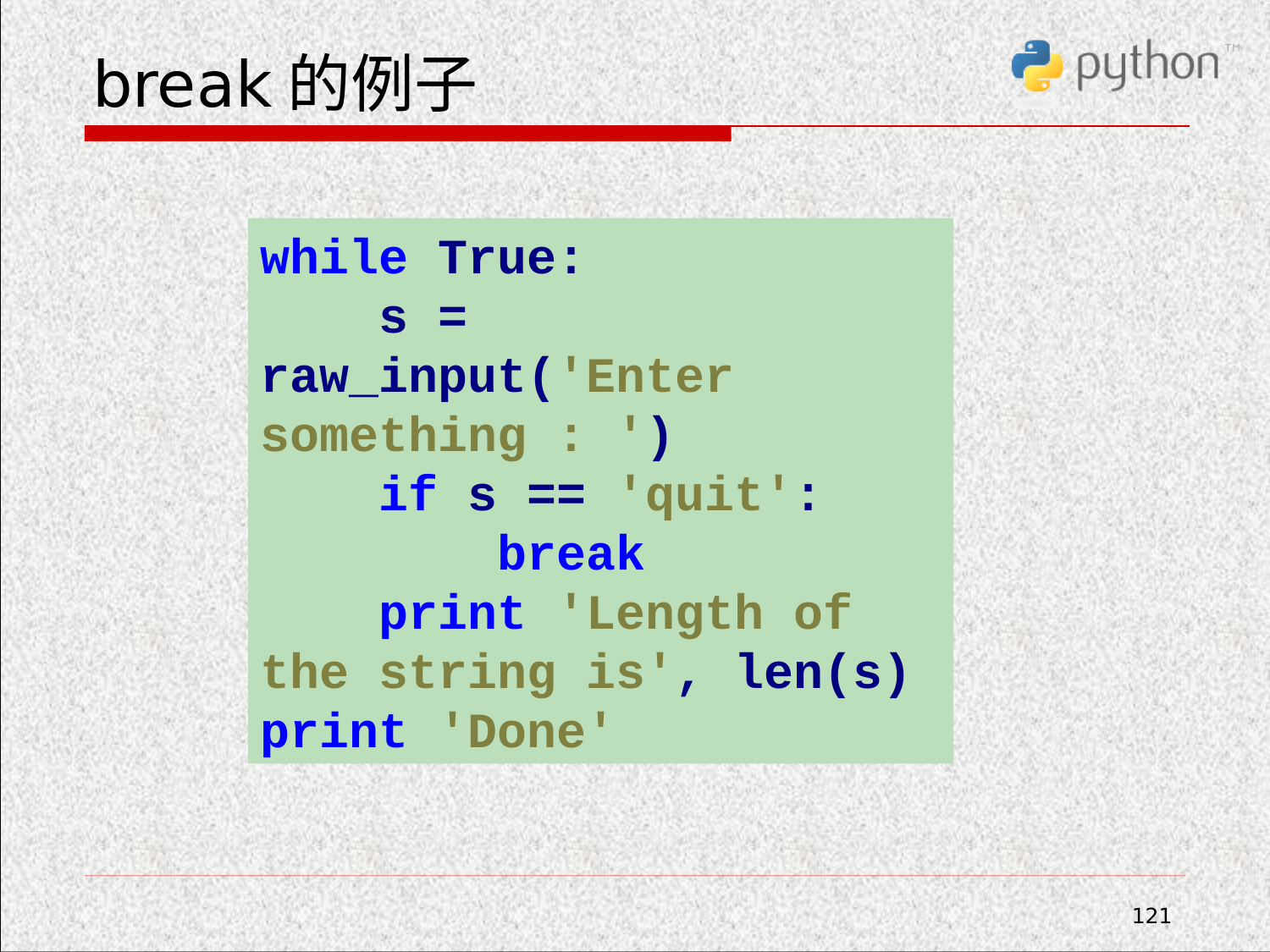

# break的例子
while True:
    s = raw_input('Enter something : ')
    if s == 'quit':
        break
    print 'Length of the string is', len(s)
print 'Done'
121